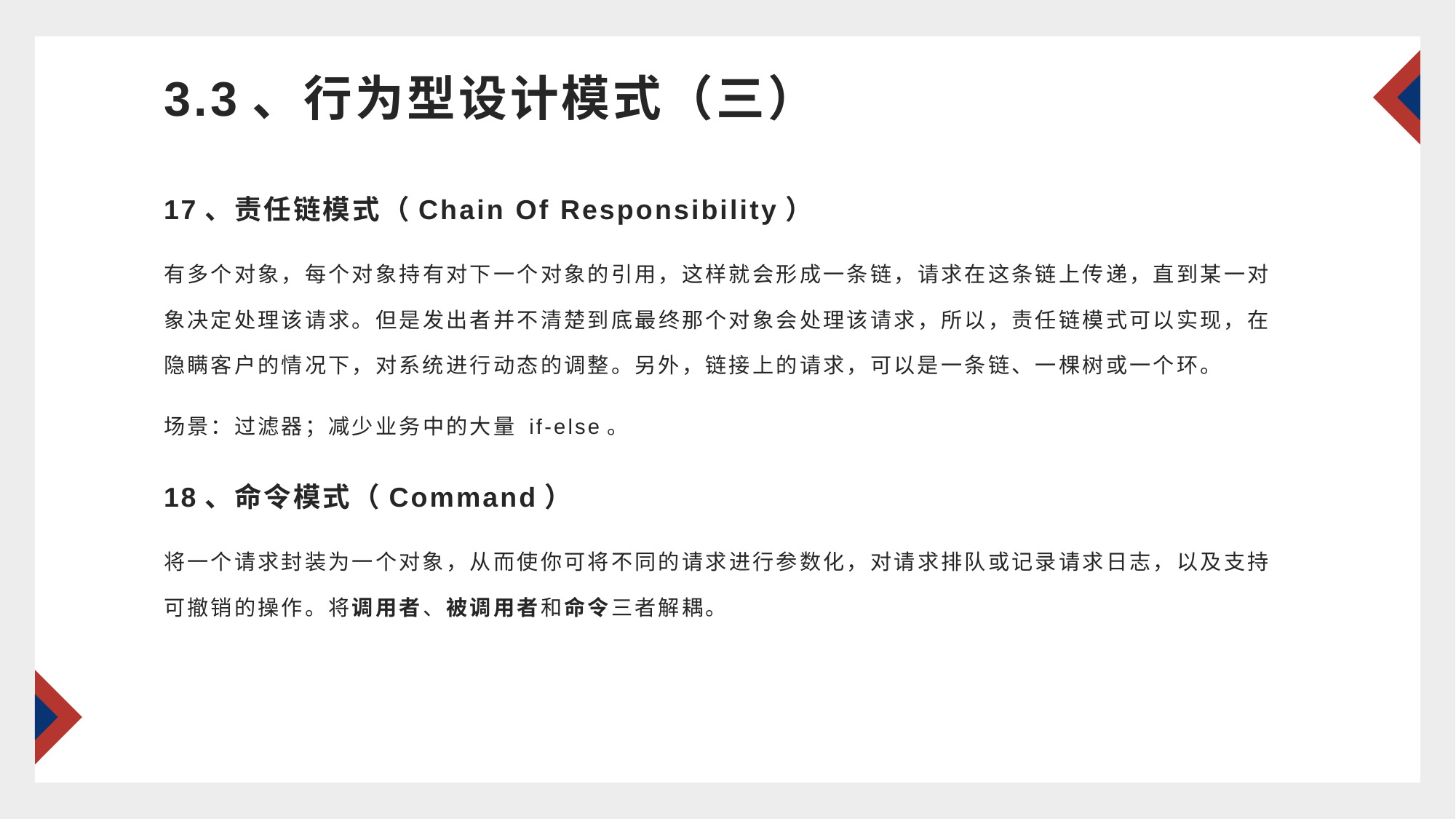

# 3.3、行为型设计模式（三）
17、责任链模式（Chain Of Responsibility）
有多个对象，每个对象持有对下一个对象的引用，这样就会形成一条链，请求在这条链上传递，直到某一对象决定处理该请求。但是发出者并不清楚到底最终那个对象会处理该请求，所以，责任链模式可以实现，在隐瞒客户的情况下，对系统进行动态的调整。另外，链接上的请求，可以是一条链、一棵树或一个环。
场景：过滤器；减少业务中的大量 if-else。
18、命令模式（Command）
将一个请求封装为一个对象，从而使你可将不同的请求进行参数化，对请求排队或记录请求日志，以及支持可撤销的操作。将调用者、被调用者和命令三者解耦。